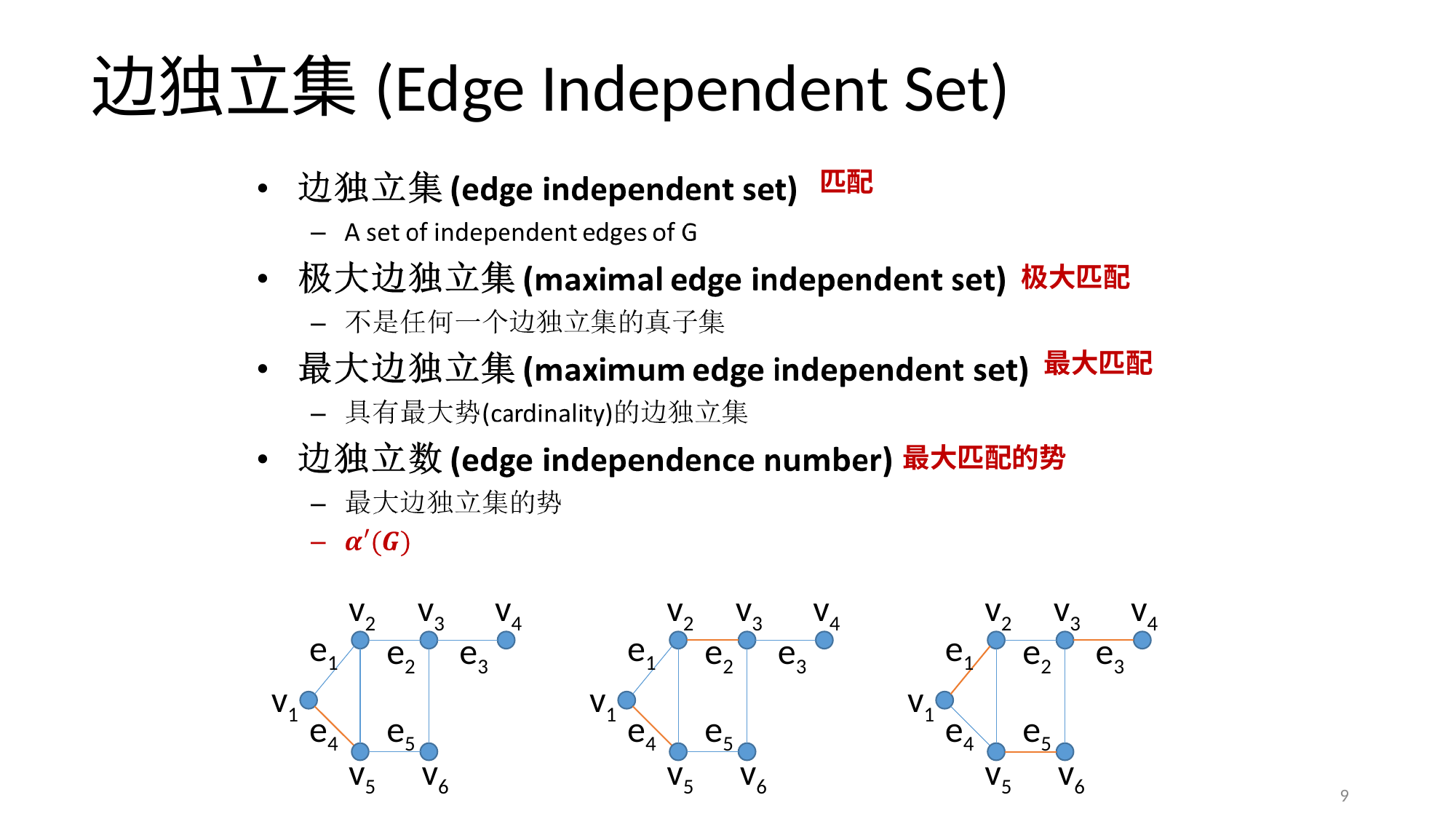

# 边独立集(Edge Independent Set)

匹配
极大匹配
最大匹配
最大匹配的势
v2
v3
v4
e1
e2
e3

v1

e4
e5

v5
v6
v2
v3
v4
e1
e2
e3

v1

e4
e5

v5
v6
v2
v3
v4
e1
e2
e3

v1

e4
e5

v5
v6
9